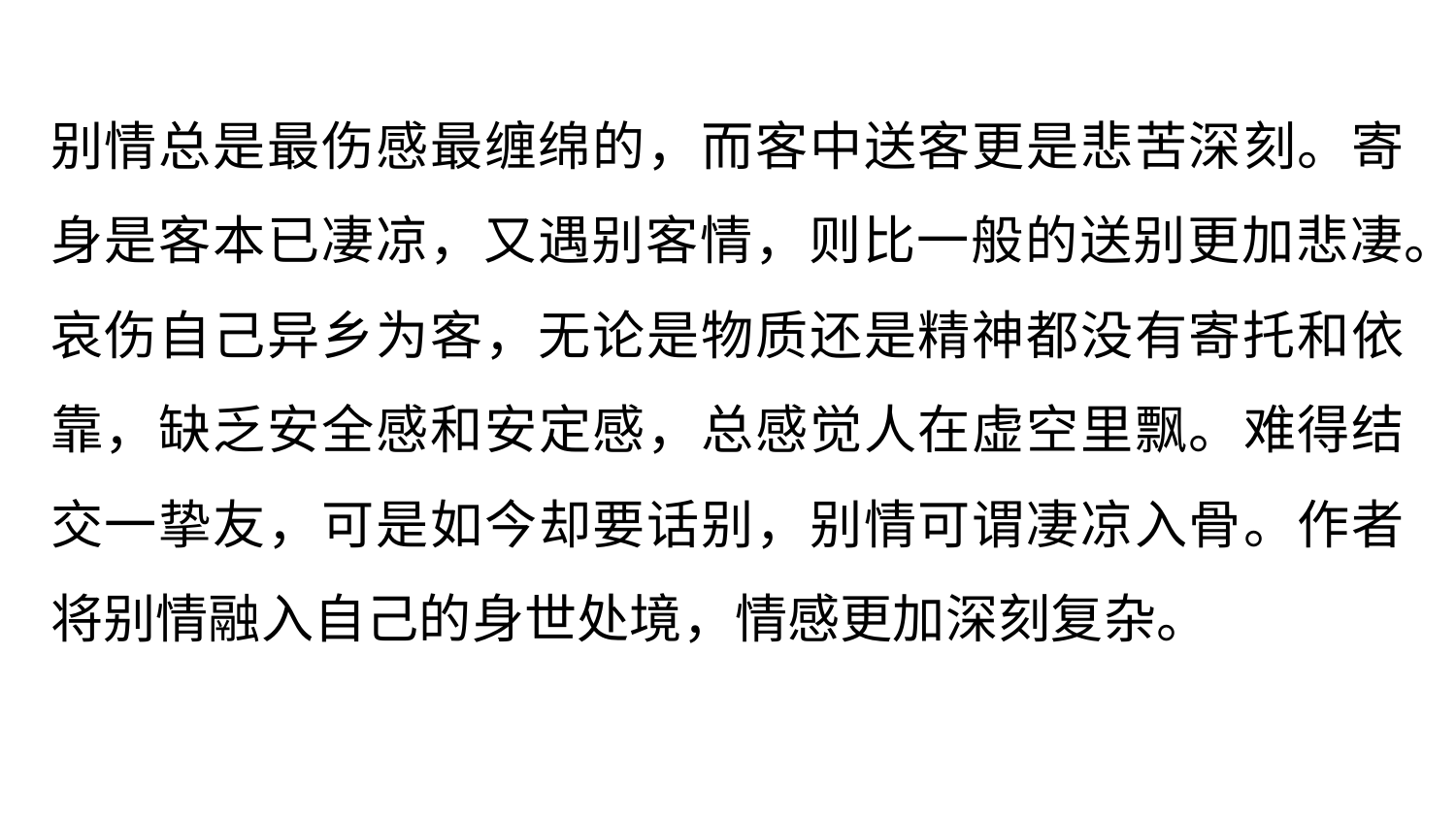

别情总是最伤感最缠绵的，而客中送客更是悲苦深刻。寄身是客本已凄凉，又遇别客情，则比一般的送别更加悲凄。哀伤自己异乡为客，无论是物质还是精神都没有寄托和依靠，缺乏安全感和安定感，总感觉人在虚空里飘。难得结交一挚友，可是如今却要话别，别情可谓凄凉入骨。作者将别情融入自己的身世处境，情感更加深刻复杂。